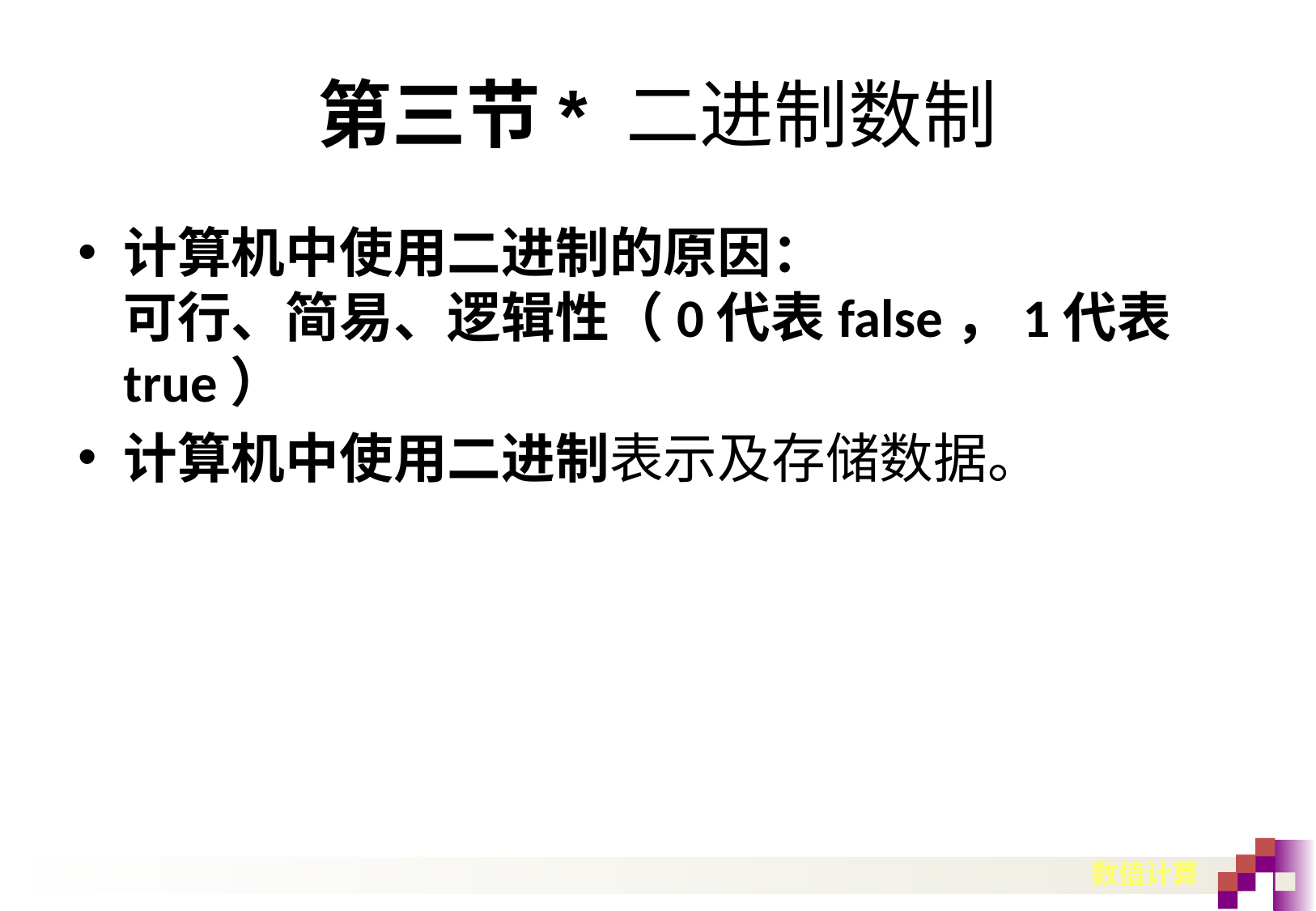

# 第三节* 二进制数制
计算机中使用二进制的原因：
可行、简易、逻辑性（0代表false，1代表true）
计算机中使用二进制表示及存储数据。